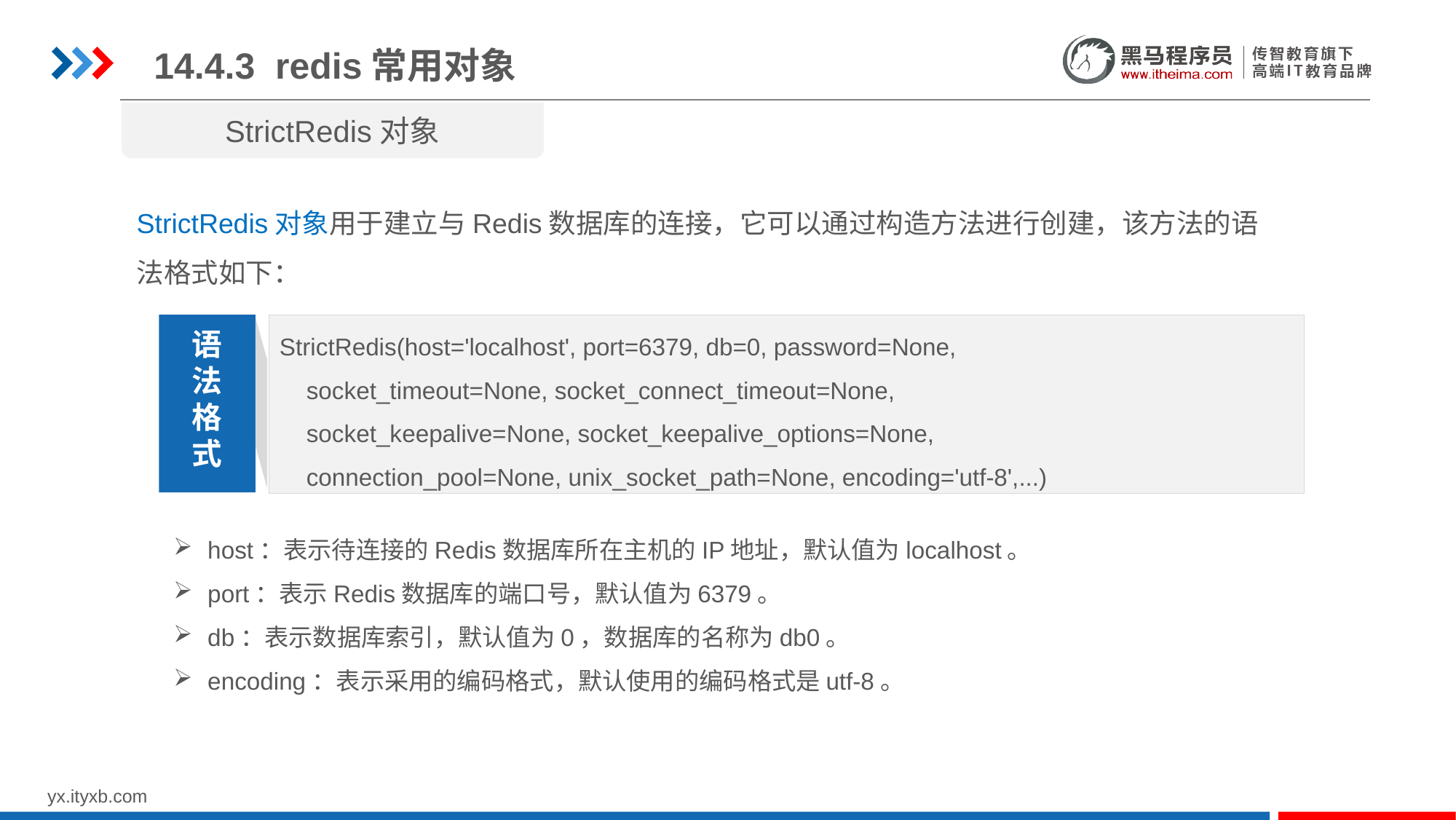

14.4.3  redis常用对象

StrictRedis对象
StrictRedis对象用于建立与Redis数据库的连接，它可以通过构造方法进行创建，该方法的语法格式如下：

StrictRedis(host='localhost', port=6379, db=0, password=None,
    socket_timeout=None, socket_connect_timeout=None,
    socket_keepalive=None, socket_keepalive_options=None,
    connection_pool=None, unix_socket_path=None, encoding='utf-8',...)

语
法
格
式
host：表示待连接的Redis数据库所在主机的IP地址，默认值为localhost。
port：表示Redis数据库的端口号，默认值为6379。
db：表示数据库索引，默认值为0，数据库的名称为db0。
encoding：表示采用的编码格式，默认使用的编码格式是utf-8。